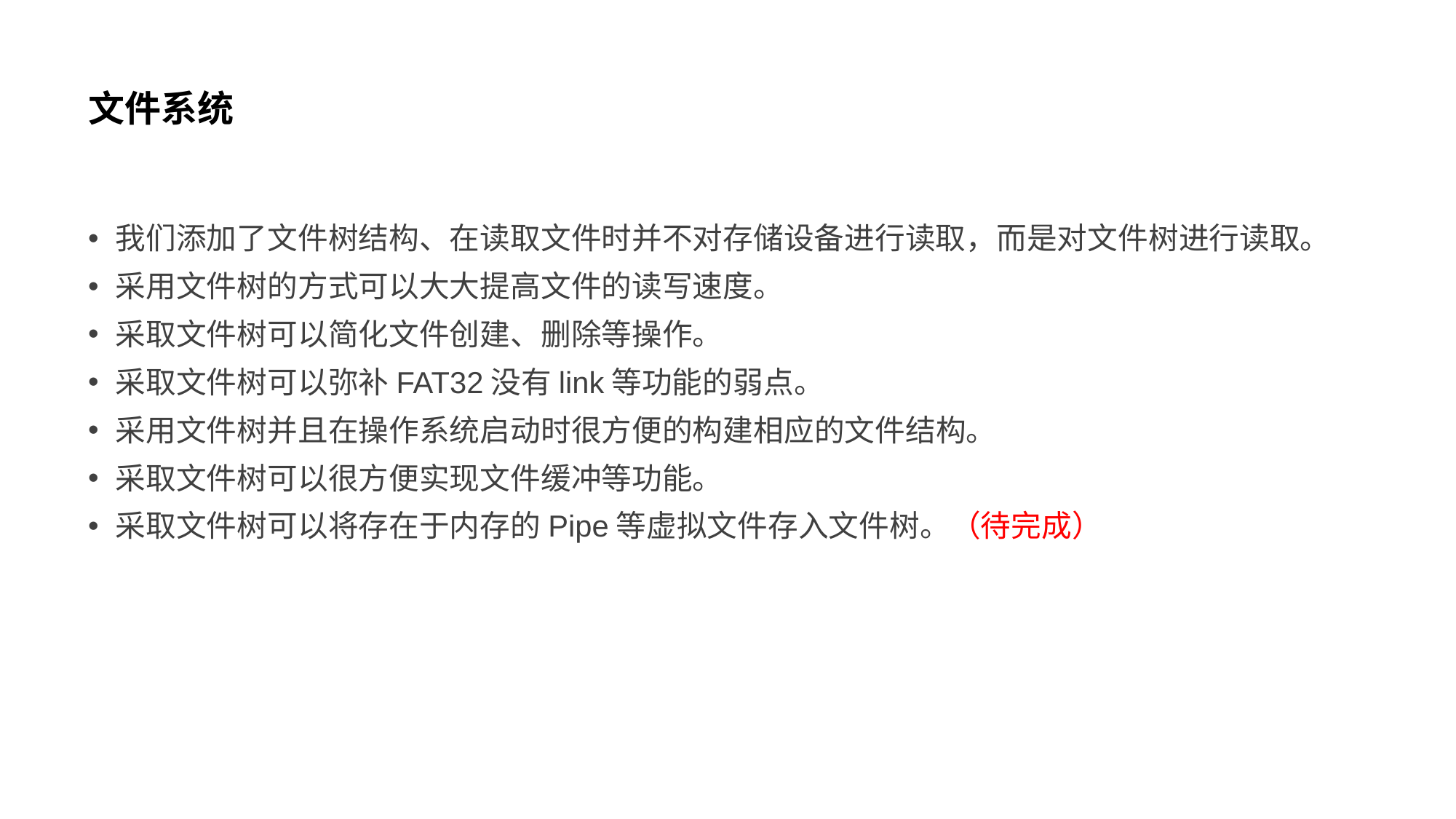

# 文件系统
我们添加了文件树结构、在读取文件时并不对存储设备进行读取，而是对文件树进行读取。
采用文件树的方式可以大大提高文件的读写速度。
采取文件树可以简化文件创建、删除等操作。
采取文件树可以弥补FAT32没有link等功能的弱点。
采用文件树并且在操作系统启动时很方便的构建相应的文件结构。
采取文件树可以很方便实现文件缓冲等功能。
采取文件树可以将存在于内存的Pipe等虚拟文件存入文件树。（待完成）